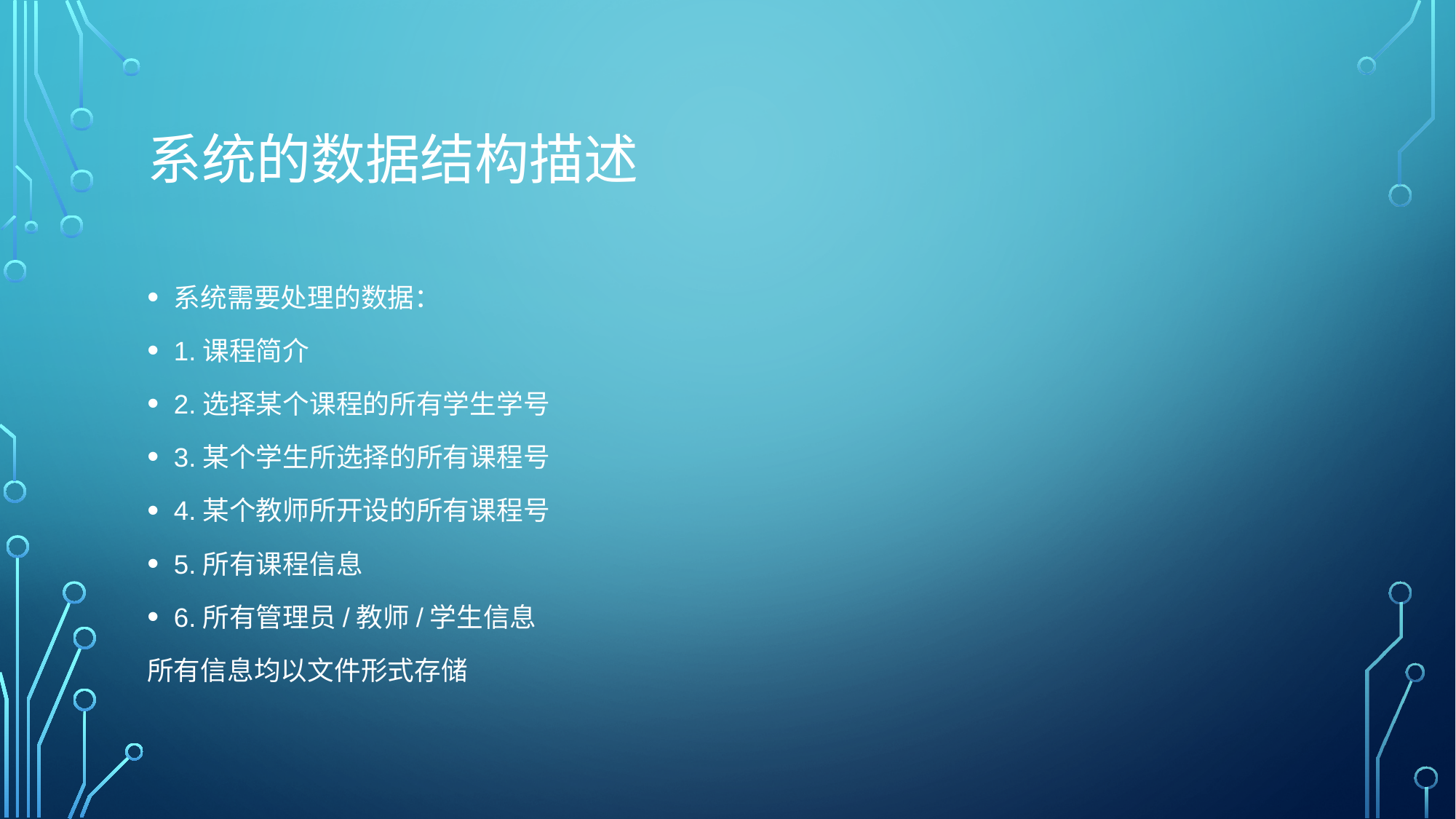

# 系统的数据结构描述
系统需要处理的数据：
1.课程简介
2.选择某个课程的所有学生学号
3.某个学生所选择的所有课程号
4.某个教师所开设的所有课程号
5.所有课程信息
6.所有管理员/教师/学生信息
所有信息均以文件形式存储